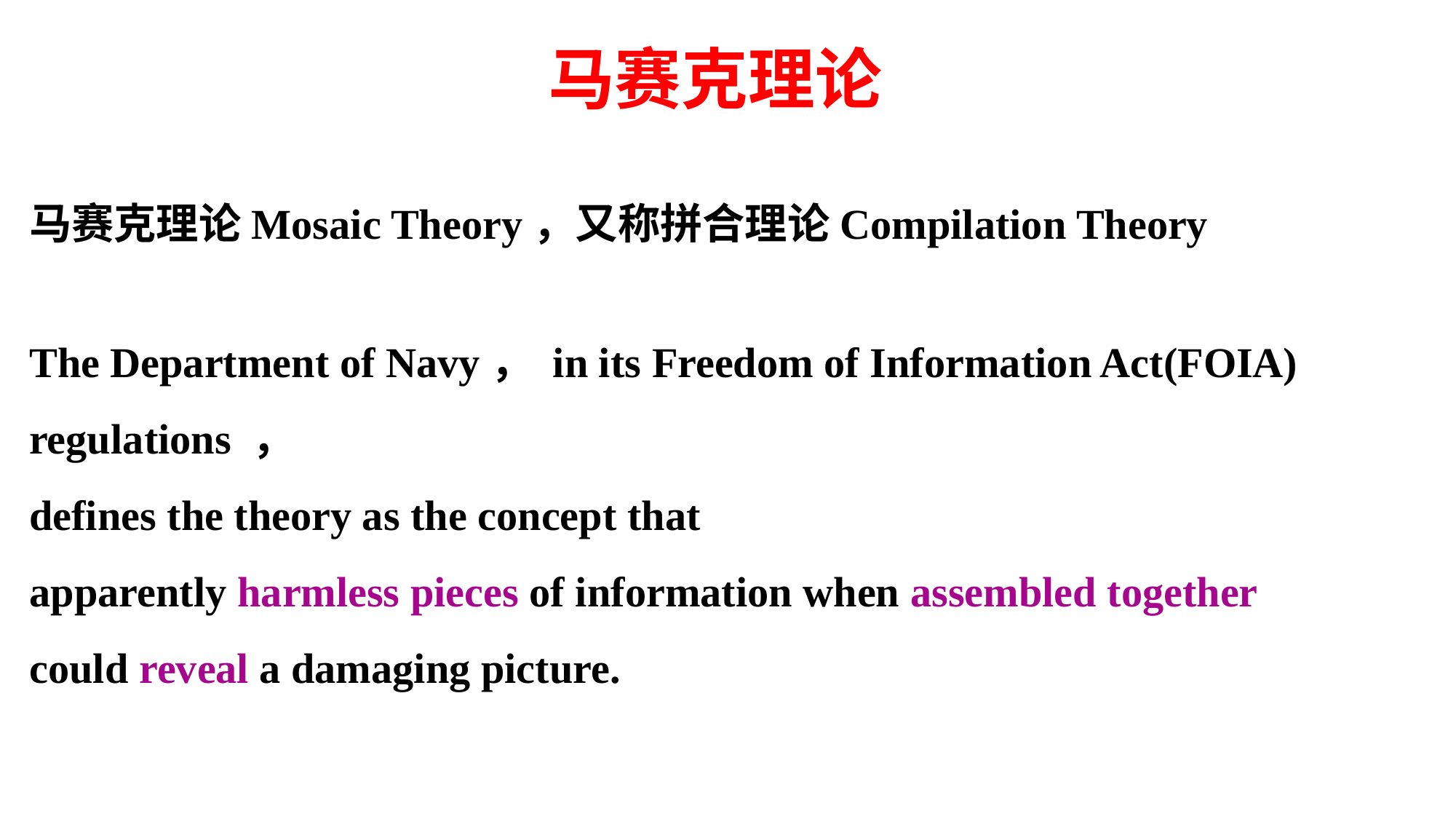

# 马赛克理论
马赛克理论Mosaic Theory，又称拼合理论Compilation Theory

The Department of Navy， in its Freedom of Information Act(FOIA) regulations ，
defines the theory as the concept that
apparently harmless pieces of information when assembled together
could reveal a damaging picture.